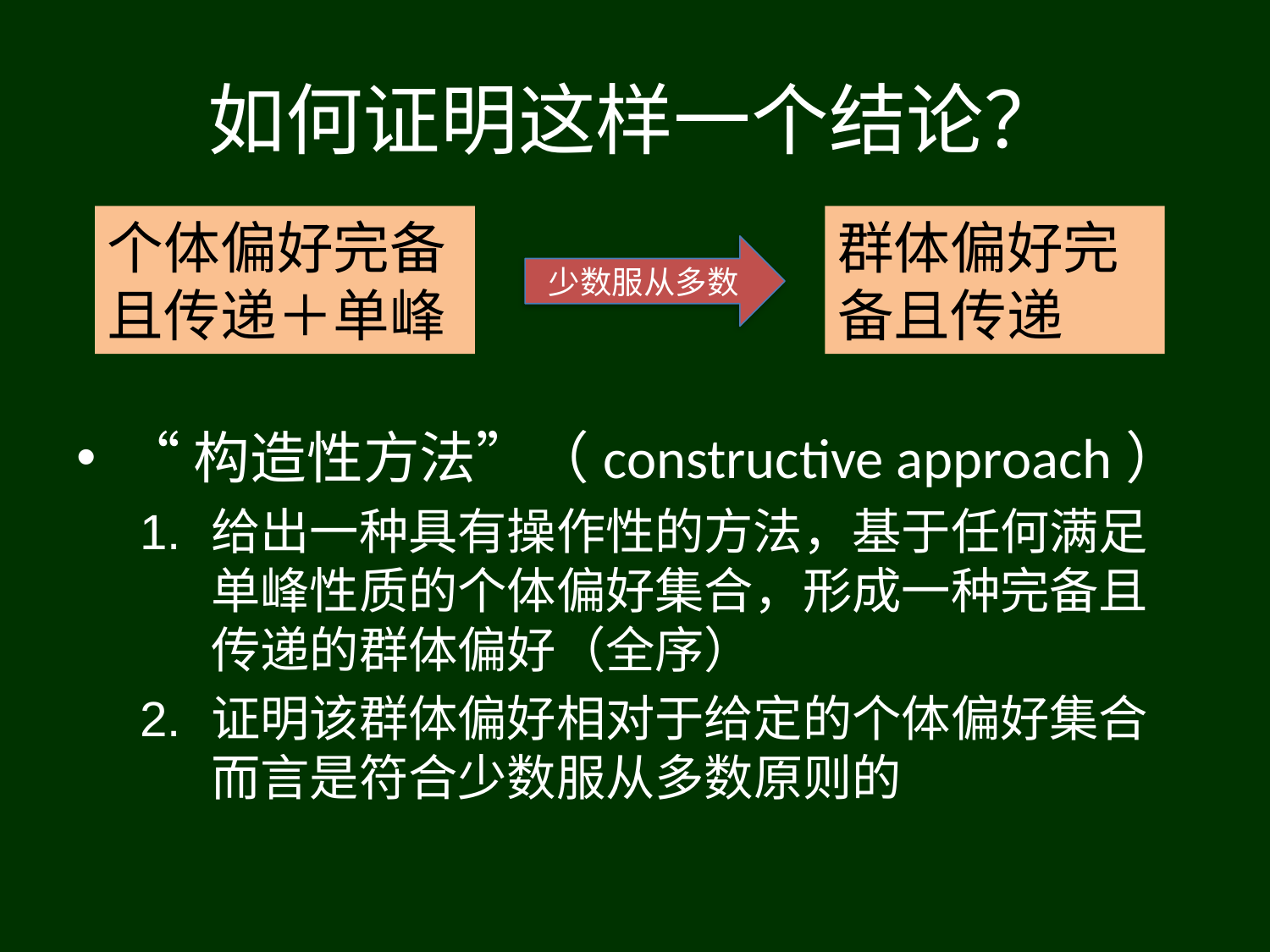

# 如何证明这样一个结论？
个体偏好完备且传递＋单峰
群体偏好完备且传递
少数服从多数
“构造性方法”（constructive approach）
给出一种具有操作性的方法，基于任何满足单峰性质的个体偏好集合，形成一种完备且传递的群体偏好（全序）
证明该群体偏好相对于给定的个体偏好集合而言是符合少数服从多数原则的